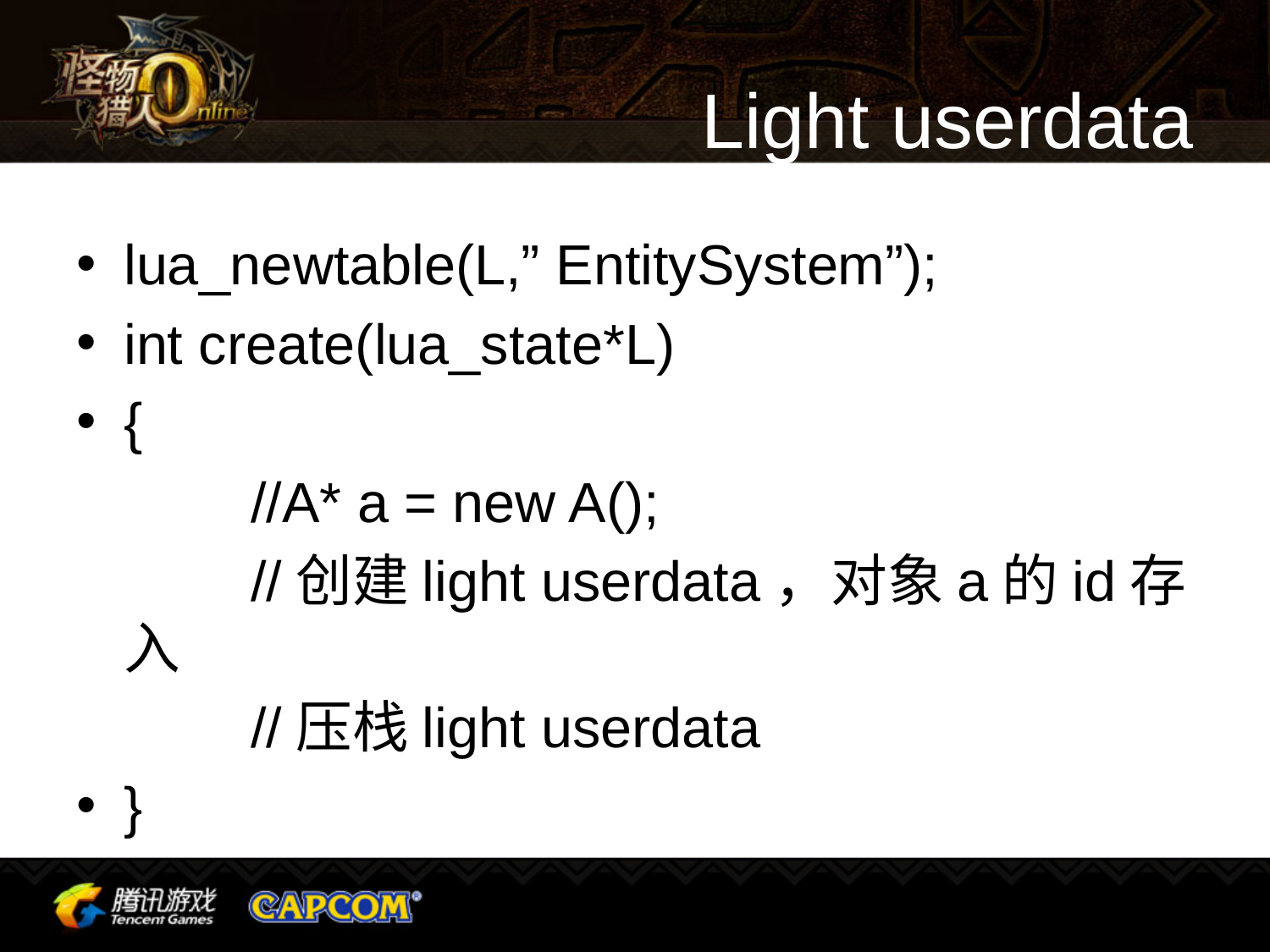

# Light userdata
lua_newtable(L,” EntitySystem”);
int create(lua_state*L)
{
		//A* a = new A();
		//创建light userdata，对象a的id存入
		//压栈light userdata
}